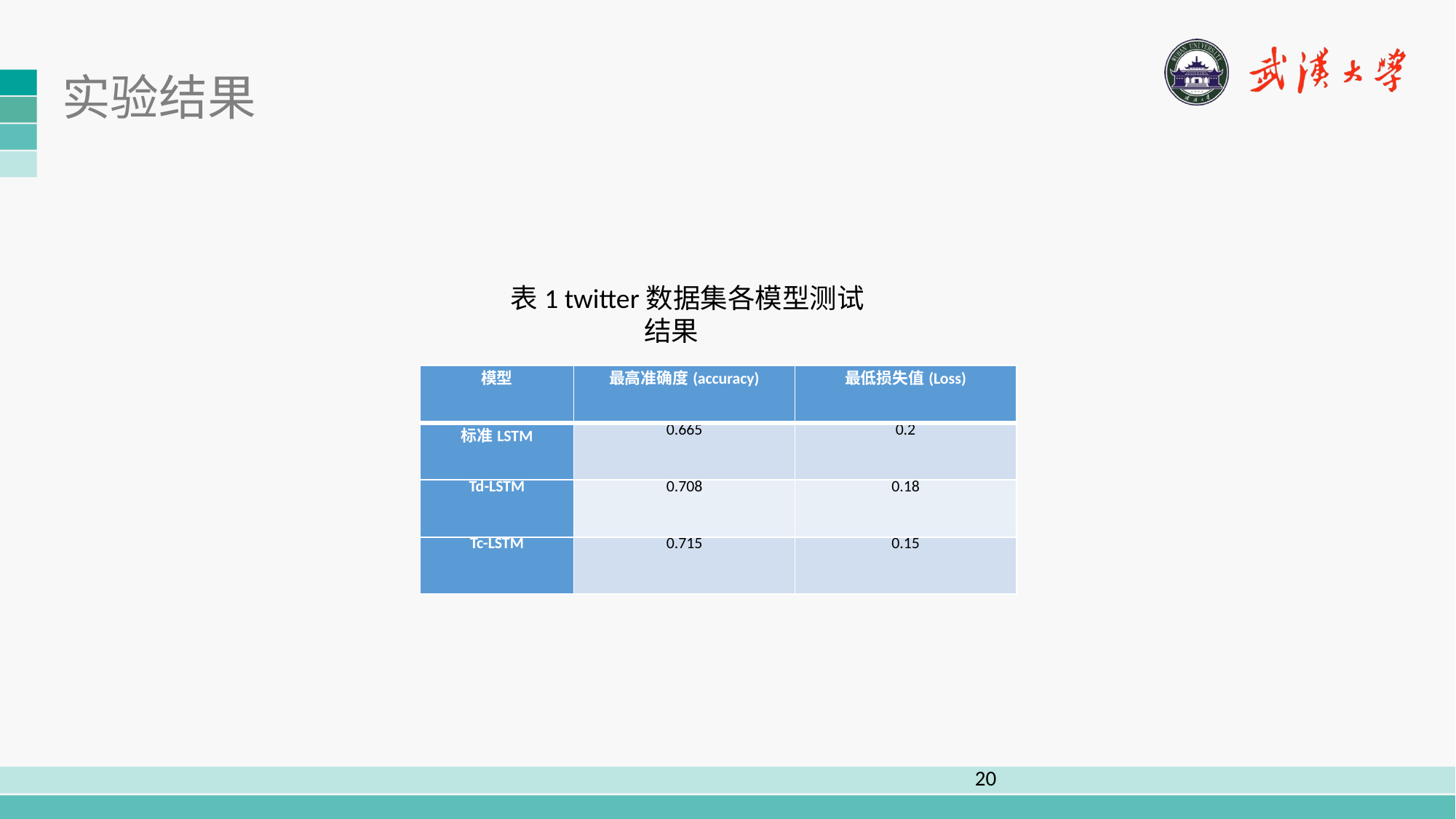

# 实验结果
表1 twitter数据集各模型测试结果
| 模型 | 最高准确度(accuracy) | 最低损失值(Loss) |
| --- | --- | --- |
| 标准LSTM | 0.665 | 0.2 |
| Td-LSTM | 0.708 | 0.18 |
| Tc-LSTM | 0.715 | 0.15 |
20